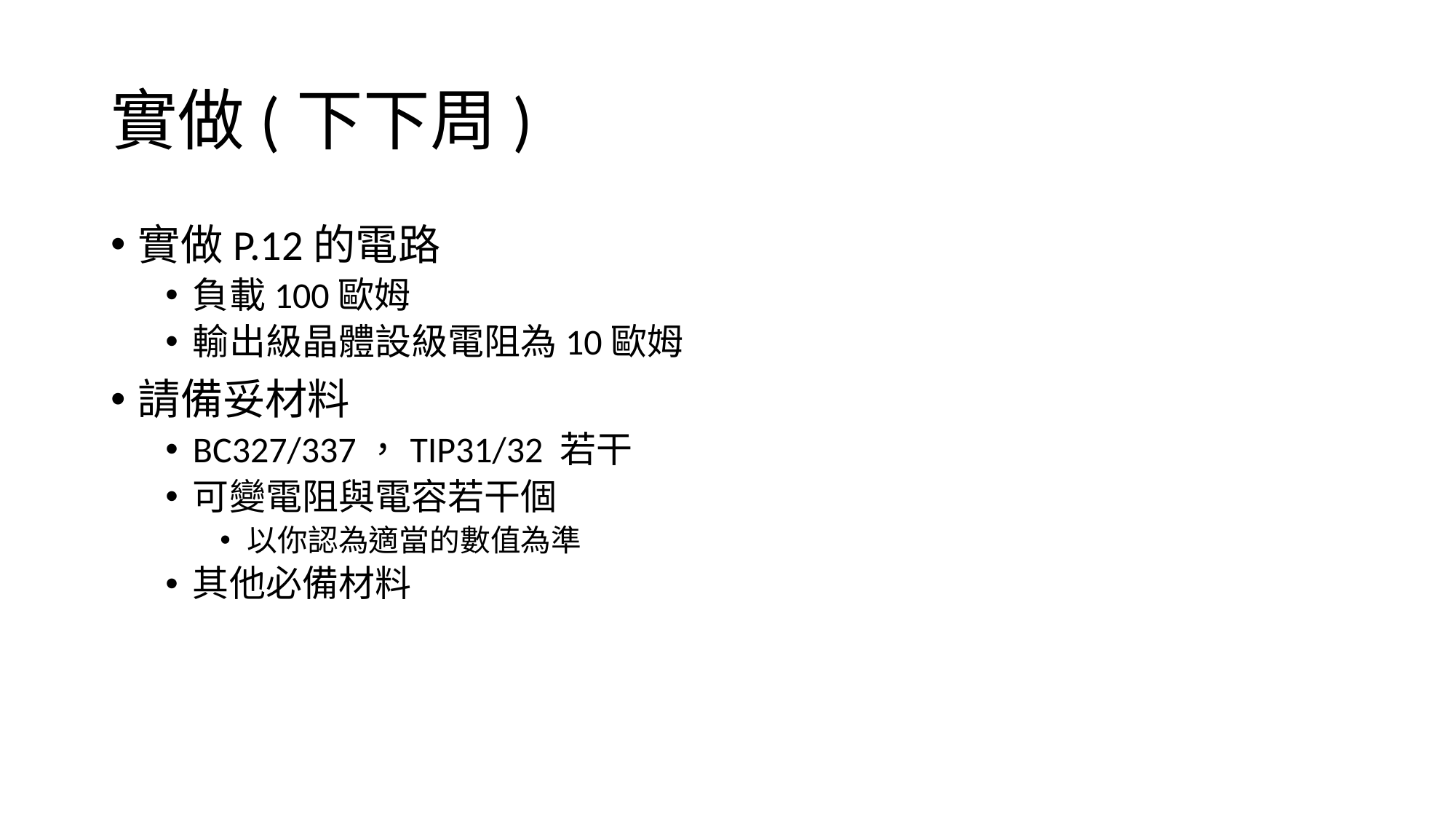

# 實做(下下周)
實做P.12的電路
負載100歐姆
輸出級晶體設級電阻為10歐姆
請備妥材料
BC327/337，TIP31/32 若干
可變電阻與電容若干個
以你認為適當的數值為準
其他必備材料